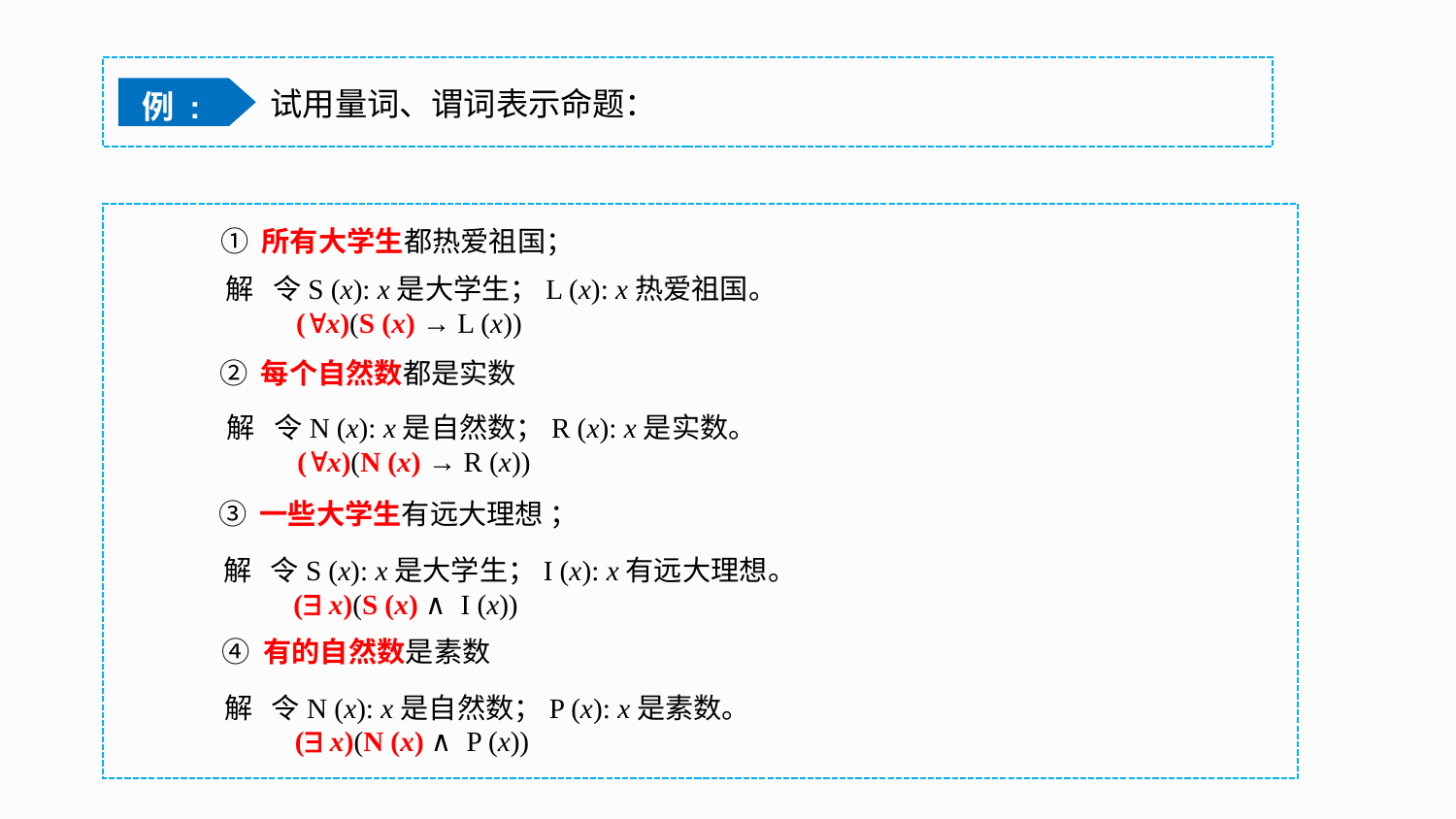

例 :
试用量词、谓词表示命题：

① 所有大学生都热爱祖国；
解   令S (x): x是大学生；L (x): x热爱祖国。
          (∀x)(S (x) → L (x))
② 每个自然数都是实数

解   令N (x): x是自然数；R (x): x是实数。
          (∀x)(N (x) → R (x))

③ 一些大学生有远大理想 ；

解   令S (x): x是大学生；I (x): x有远大理想。
          (∃ x)(S (x) ∧ I (x))
④ 有的自然数是素数

解   令N (x): x是自然数；P (x): x是素数。
          (∃ x)(N (x) ∧ P (x))